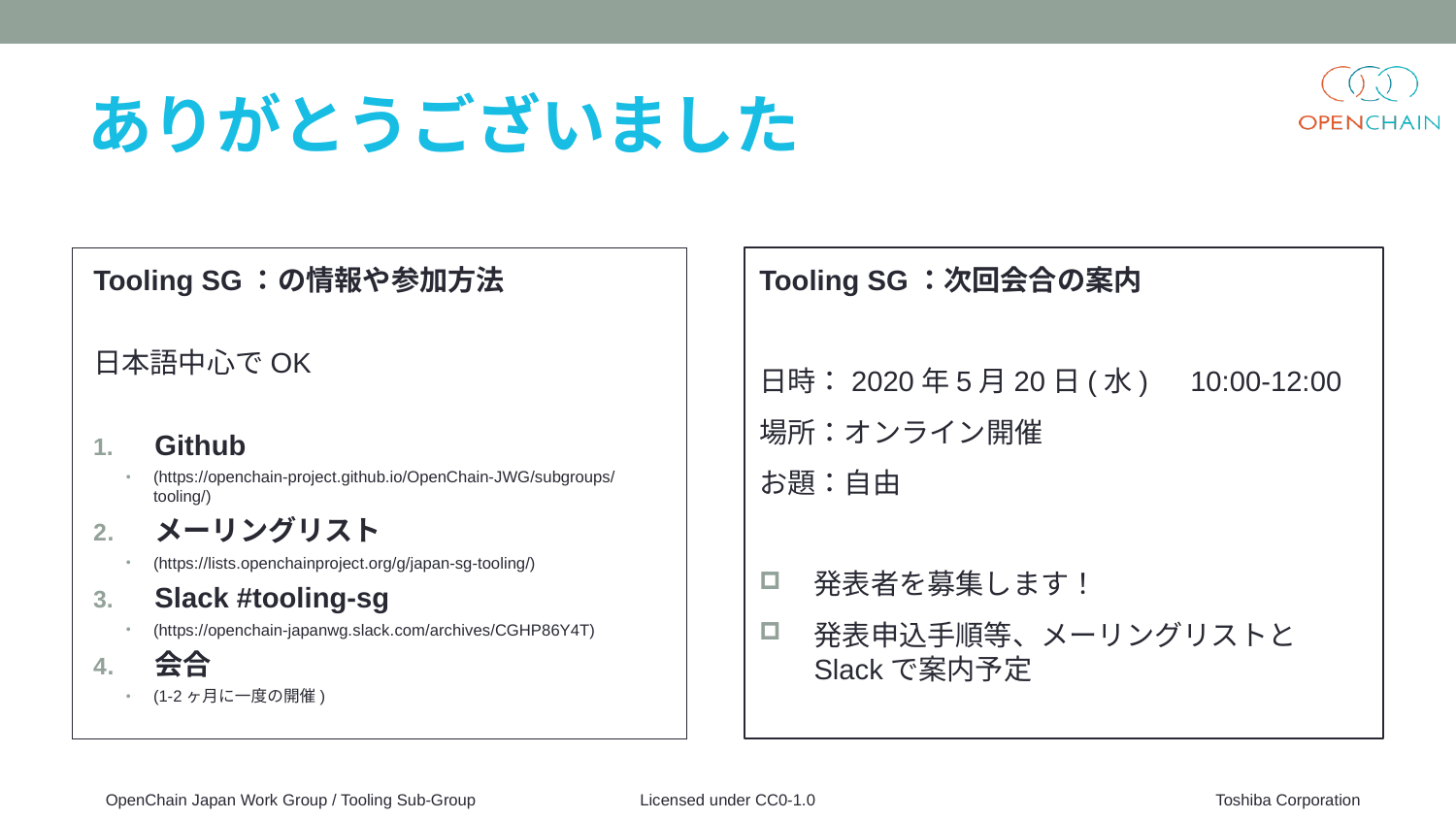

# ありがとうございました
Tooling SG：の情報や参加方法

日本語中心でOK

Github
(https://openchain-project.github.io/OpenChain-JWG/subgroups/tooling/)
メーリングリスト
(https://lists.openchainproject.org/g/japan-sg-tooling/)
Slack #tooling-sg
(https://openchain-japanwg.slack.com/archives/CGHP86Y4T)
会合
(1-2ヶ月に一度の開催)

Tooling SG：次回会合の案内

日時：2020年5月20日(水)　10:00-12:00
場所：オンライン開催
お題：自由

発表者を募集します！
発表申込手順等、メーリングリストとSlackで案内予定